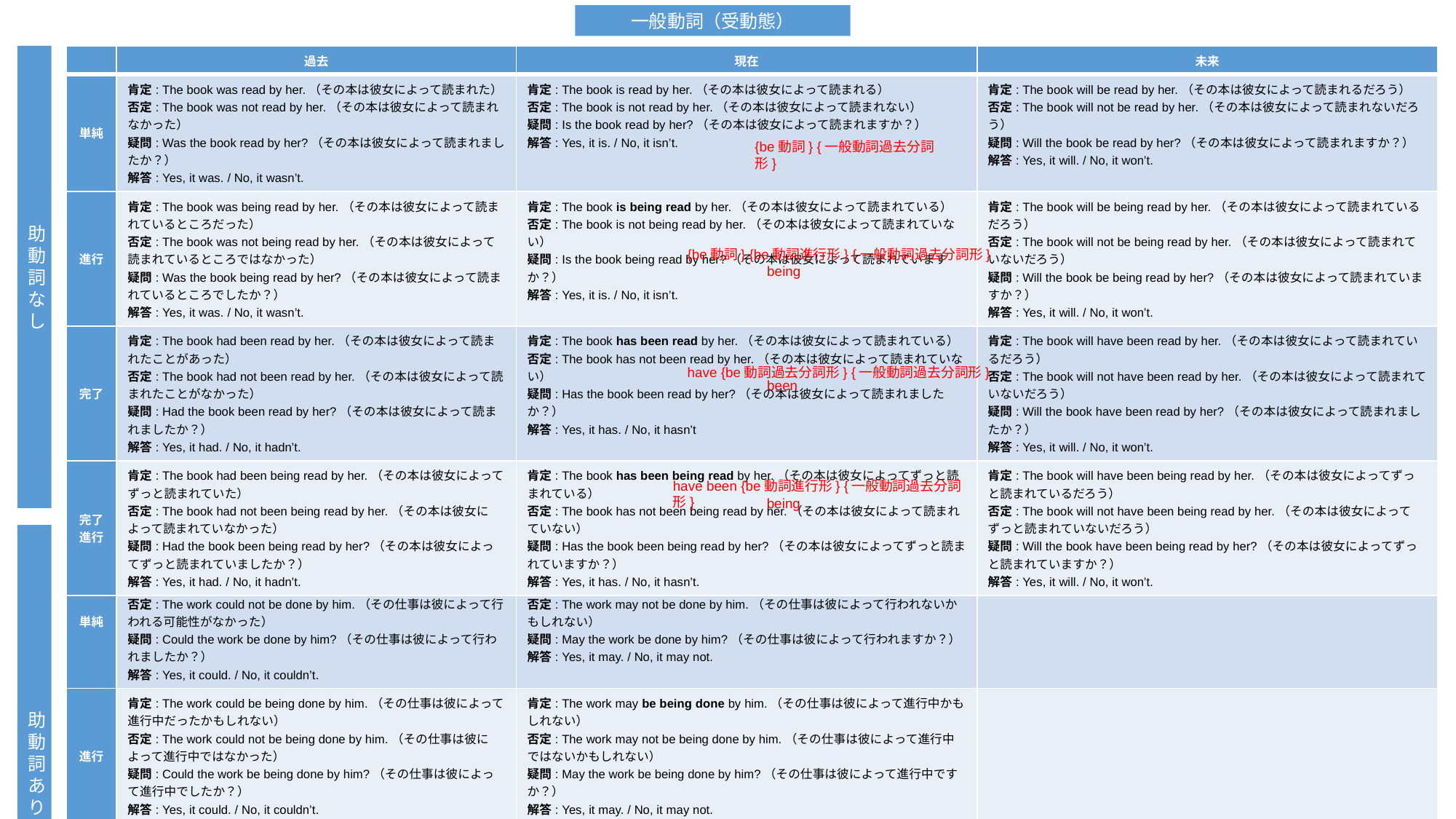

一般動詞（受動態）
助動詞なし
|  | 過去 | 現在 | 未来 |
| --- | --- | --- | --- |
| 単純 | 肯定: The book was read by her.（その本は彼女によって読まれた） 否定: The book was not read by her.（その本は彼女によって読まれなかった） 疑問: Was the book read by her?（その本は彼女によって読まれましたか？） 解答: Yes, it was. / No, it wasn’t. | 肯定: The book is read by her.（その本は彼女によって読まれる） 否定: The book is not read by her.（その本は彼女によって読まれない） 疑問: Is the book read by her?（その本は彼女によって読まれますか？） 解答: Yes, it is. / No, it isn’t. | 肯定: The book will be read by her.（その本は彼女によって読まれるだろう） 否定: The book will not be read by her.（その本は彼女によって読まれないだろう） 疑問: Will the book be read by her?（その本は彼女によって読まれますか？） 解答: Yes, it will. / No, it won’t. |
| 進行 | 肯定: The book was being read by her.（その本は彼女によって読まれているところだった） 否定: The book was not being read by her.（その本は彼女によって読まれているところではなかった） 疑問: Was the book being read by her?（その本は彼女によって読まれているところでしたか？） 解答: Yes, it was. / No, it wasn’t. | 肯定: The book is being read by her.（その本は彼女によって読まれている） 否定: The book is not being read by her.（その本は彼女によって読まれていない） 疑問: Is the book being read by her?（その本は彼女によって読まれていますか？） 解答: Yes, it is. / No, it isn’t. | 肯定: The book will be being read by her.（その本は彼女によって読まれているだろう） 否定: The book will not be being read by her.（その本は彼女によって読まれていないだろう） 疑問: Will the book be being read by her?（その本は彼女によって読まれていますか？） 解答: Yes, it will. / No, it won’t. |
| 完了 | 肯定: The book had been read by her.（その本は彼女によって読まれたことがあった） 否定: The book had not been read by her.（その本は彼女によって読まれたことがなかった） 疑問: Had the book been read by her?（その本は彼女によって読まれましたか？） 解答: Yes, it had. / No, it hadn’t. | 肯定: The book has been read by her.（その本は彼女によって読まれている） 否定: The book has not been read by her.（その本は彼女によって読まれていない） 疑問: Has the book been read by her?（その本は彼女によって読まれましたか？） 解答: Yes, it has. / No, it hasn’t | 肯定: The book will have been read by her.（その本は彼女によって読まれているだろう） 否定: The book will not have been read by her.（その本は彼女によって読まれていないだろう） 疑問: Will the book have been read by her?（その本は彼女によって読まれましたか？） 解答: Yes, it will. / No, it won’t. |
| 完了進行 | 肯定: The book had been being read by her.（その本は彼女によってずっと読まれていた） 否定: The book had not been being read by her.（その本は彼女によって読まれていなかった） 疑問: Had the book been being read by her?（その本は彼女によってずっと読まれていましたか？） 解答: Yes, it had. / No, it hadn’t. | 肯定: The book has been being read by her.（その本は彼女によってずっと読まれている） 否定: The book has not been being read by her.（その本は彼女によって読まれていない） 疑問: Has the book been being read by her?（その本は彼女によってずっと読まれていますか？） 解答: Yes, it has. / No, it hasn’t. | 肯定: The book will have been being read by her.（その本は彼女によってずっと読まれているだろう） 否定: The book will not have been being read by her.（その本は彼女によってずっと読まれていないだろう） 疑問: Will the book have been being read by her?（その本は彼女によってずっと読まれていますか？） 解答: Yes, it will. / No, it won’t. |
{be動詞} {一般動詞過去分詞形}
{be動詞} {be動詞進行形} {一般動詞過去分詞形}
being
have {be動詞過去分詞形} {一般動詞過去分詞形}
been
have been {be動詞進行形} {一般動詞過去分詞形}

being
助動詞あり
|  | 過去 | 現在 | 未来 |
| --- | --- | --- | --- |
| 単純 | 肯定: The work could be done by him.（その仕事は彼によって行われる可能性があった） 否定: The work could not be done by him.（その仕事は彼によって行われる可能性がなかった） 疑問: Could the work be done by him?（その仕事は彼によって行われましたか？） 解答: Yes, it could. / No, it couldn’t. | 肯定: The work may be done by him.（その仕事は彼によって行われるかもしれない） 否定: The work may not be done by him.（その仕事は彼によって行われないかもしれない） 疑問: May the work be done by him?（その仕事は彼によって行われますか？） 解答: Yes, it may. / No, it may not. |  |
| 進行 | 肯定: The work could be being done by him.（その仕事は彼によって進行中だったかもしれない） 否定: The work could not be being done by him.（その仕事は彼によって進行中ではなかった） 疑問: Could the work be being done by him?（その仕事は彼によって進行中でしたか？） 解答: Yes, it could. / No, it couldn’t. | 肯定: The work may be being done by him.（その仕事は彼によって進行中かもしれない） 否定: The work may not be being done by him.（その仕事は彼によって進行中ではないかもしれない） 疑問: May the work be being done by him?（その仕事は彼によって進行中ですか？） 解答: Yes, it may. / No, it may not. |  |
| 完了 | 肯定: The work could have been done by him.（その仕事は彼によって行われたかもしれない） 否定: The work could not have been done by him.（その仕事は彼によって行われなかったかもしれない） 疑問: Could the work have been done by him?（その仕事は彼によって行われましたか？） 解答: Yes, it could. / No, it couldn’t. | 肯定: The work may have been done by him.（その仕事は彼によって行われたかもしれない） 否定: The work may not have been done by him.（その仕事は彼によって行われなかったかもしれない） 疑問: May the work have been done by him?（その仕事は彼によって行われましたか？） 解答: Yes, it may. / No, it may not. |  |
| 完了進行 | 肯定: The work could have been being done by him.（その仕事は彼によって行われ続けていたかもしれない） 否定: The work could not have been being done by him.（その仕事は彼によって行われ続けていなかったかもしれない） 疑問: Could the work have been being done by him?（その仕事は彼によって行われ続けていましたか？） 解答: Yes, it could. / No, it couldn’t. | 肯定: The work may have been being done by him.（その仕事は彼によって行われ続けているかもしれない） 否定: The work may not have been being done by him.（その仕事は彼によって行われ続けていないかもしれない） 疑問: May the work have been being done by him?（その仕事は彼によって行われ続けていますか？） 解答: Yes, it may. / No, it may not. |  |